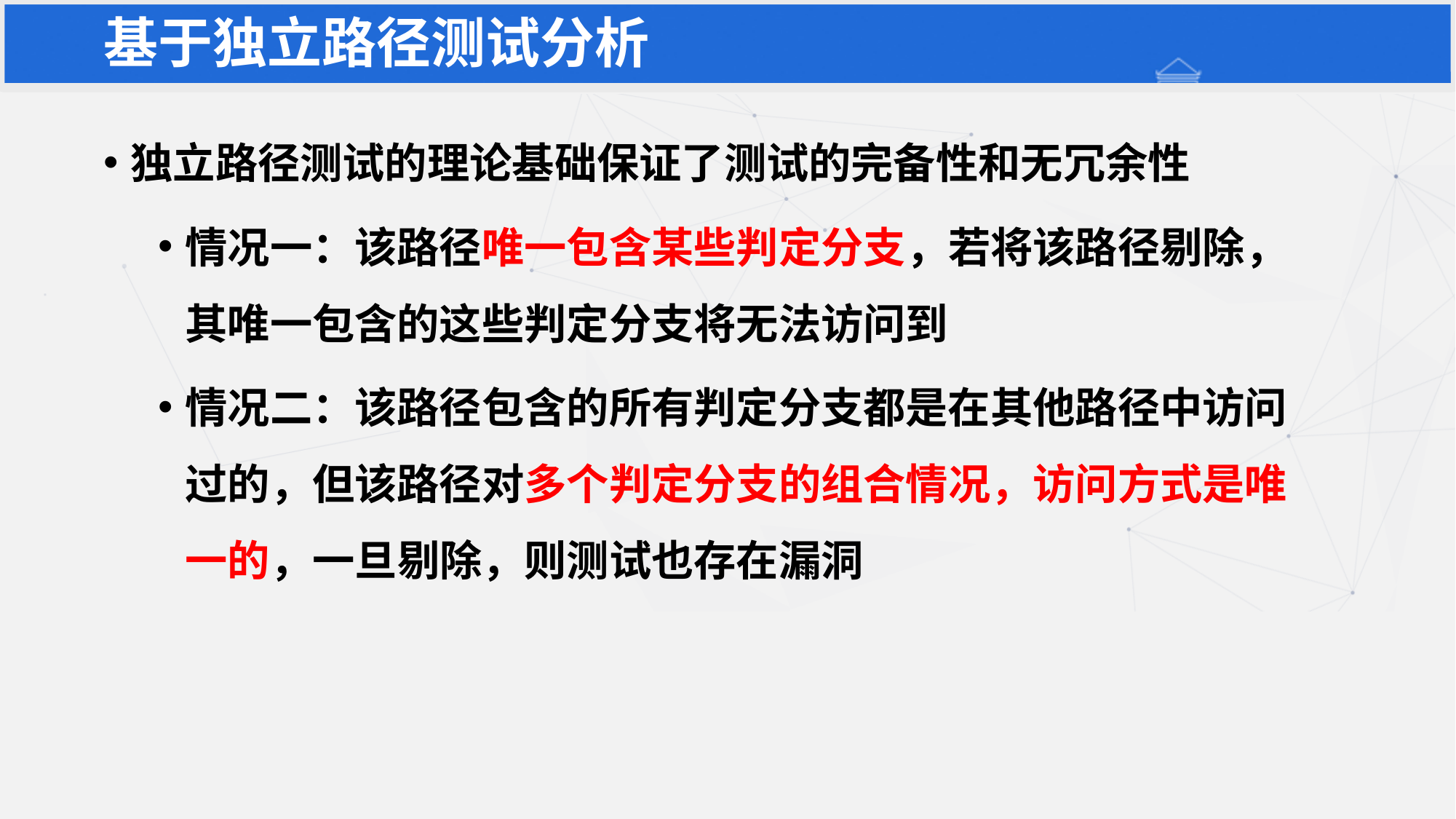

基于独立路径测试分析
独立路径测试的理论基础保证了测试的完备性和无冗余性
情况一：该路径唯一包含某些判定分支，若将该路径剔除，其唯一包含的这些判定分支将无法访问到
情况二：该路径包含的所有判定分支都是在其他路径中访问过的，但该路径对多个判定分支的组合情况，访问方式是唯一的，一旦剔除，则测试也存在漏洞